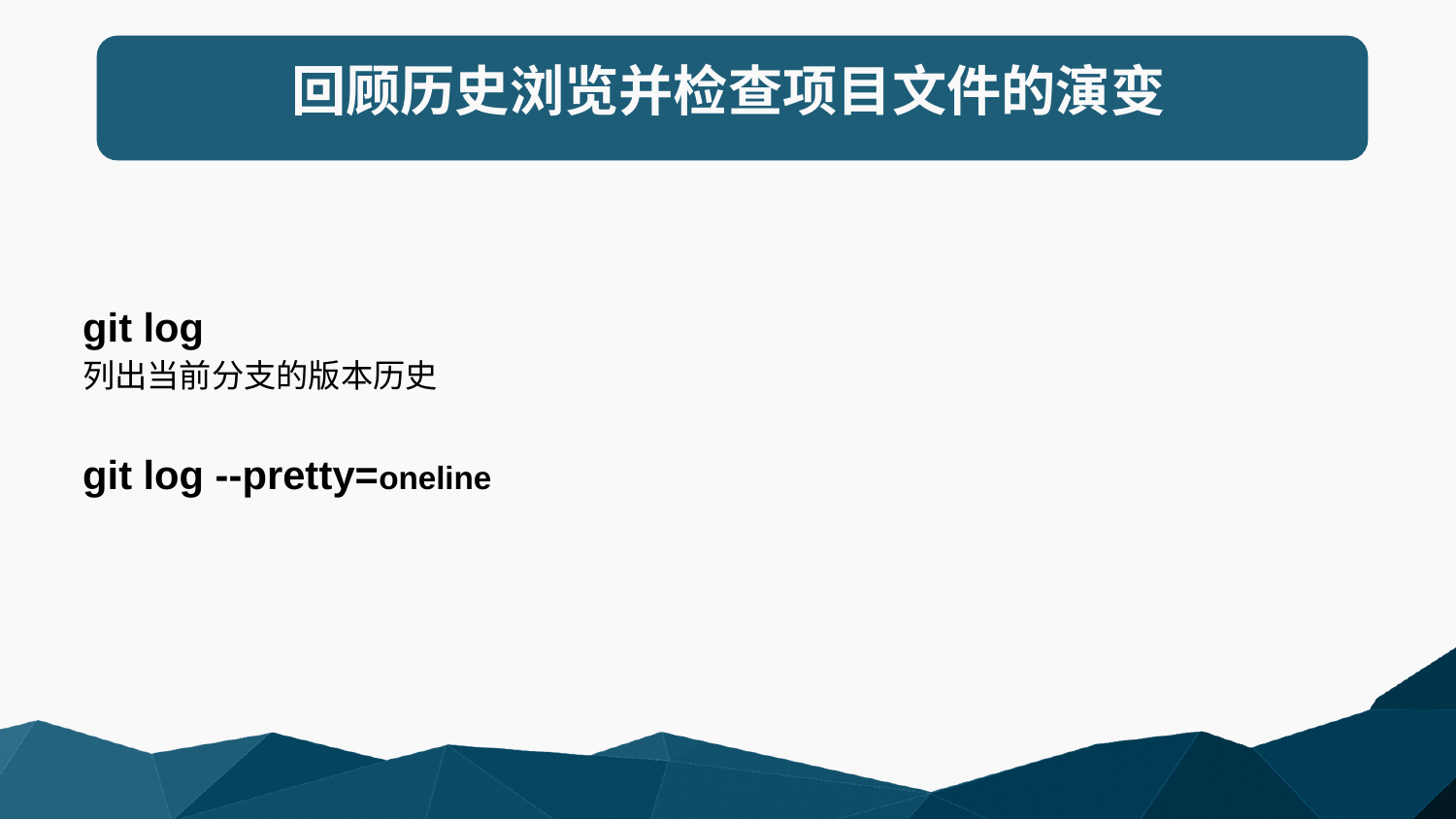

# 回顾历史浏览并检查项目文件的演变
git log
列出当前分支的版本历史

git log --pretty=oneline